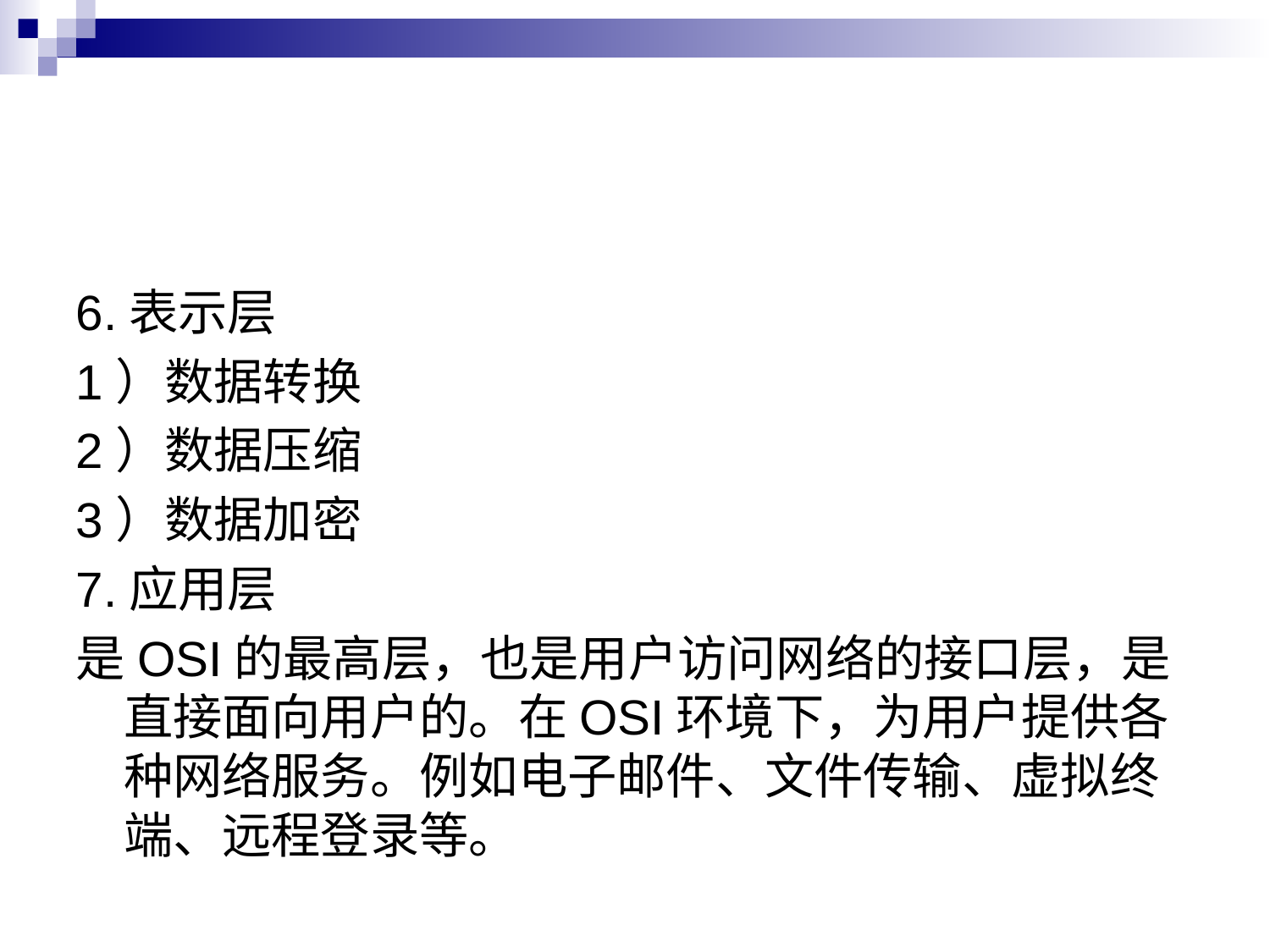

#
6.表示层
1）数据转换
2）数据压缩
3）数据加密
7.应用层
是OSI的最高层，也是用户访问网络的接口层，是直接面向用户的。在OSI环境下，为用户提供各种网络服务。例如电子邮件、文件传输、虚拟终端、远程登录等。